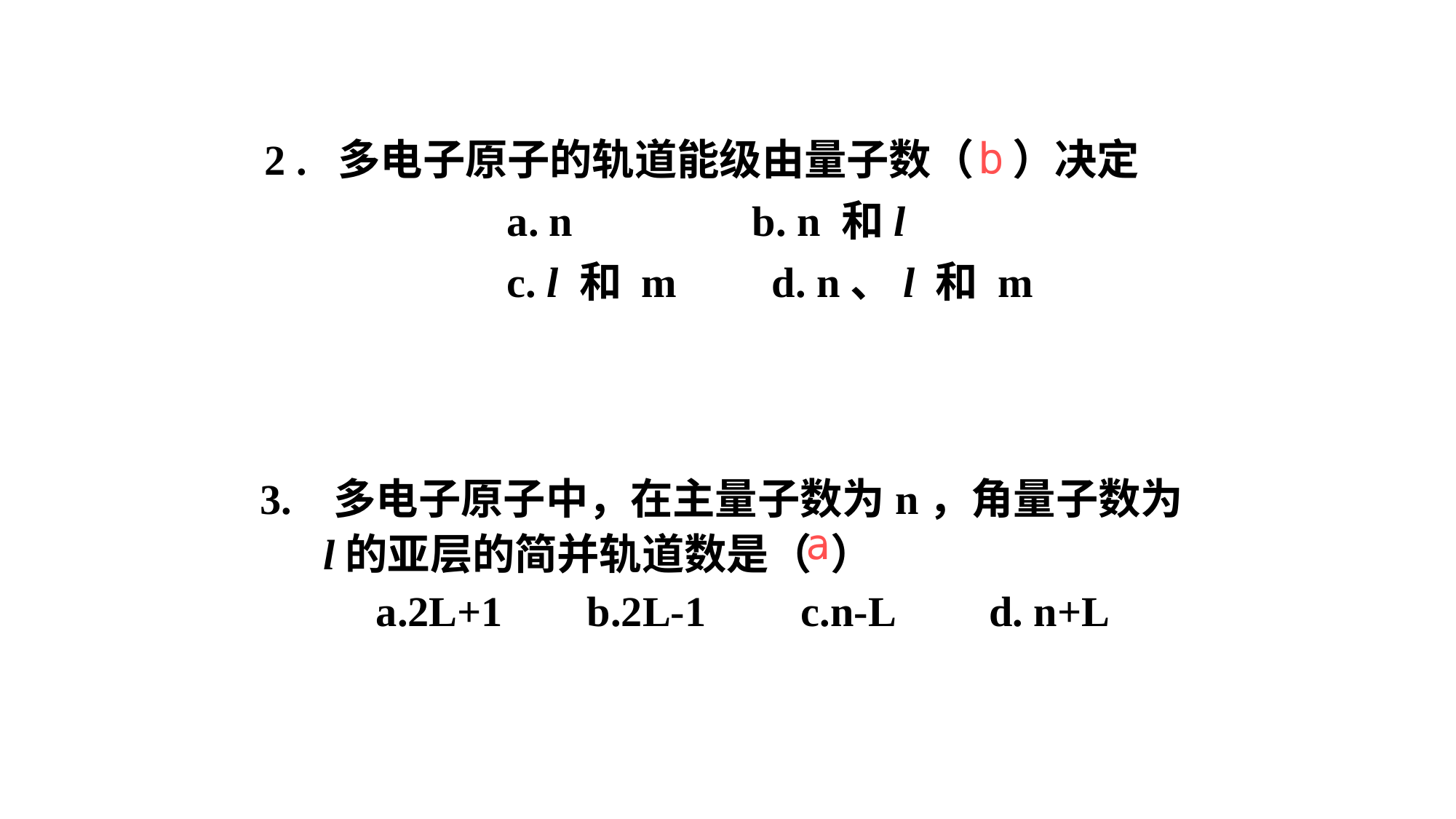

2 .  多电子原子的轨道能级由量子数（    ）决定
                       a. n                 b. n 和l
                       c. l 和 m         d. n、l 和 m
b
3.   多电子原子中，在主量子数为n，角量子数为
      l的亚层的简并轨道数是（  ）
           a.2L+1        b.2L-1         c.n-L         d. n+L
a